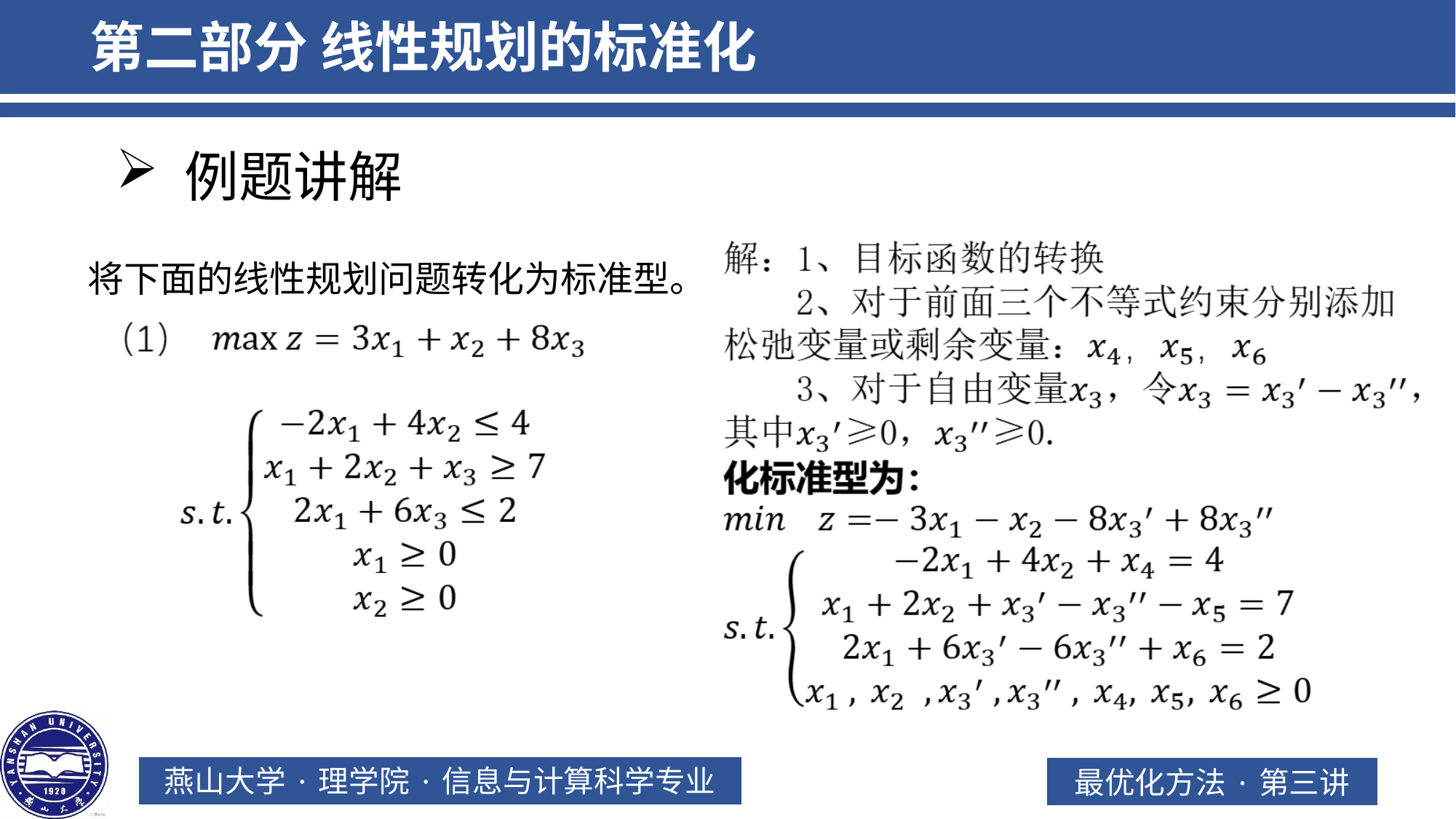

第二部分 线性规划的标准化
例题讲解

将下面的线性规划问题转化为标准型。